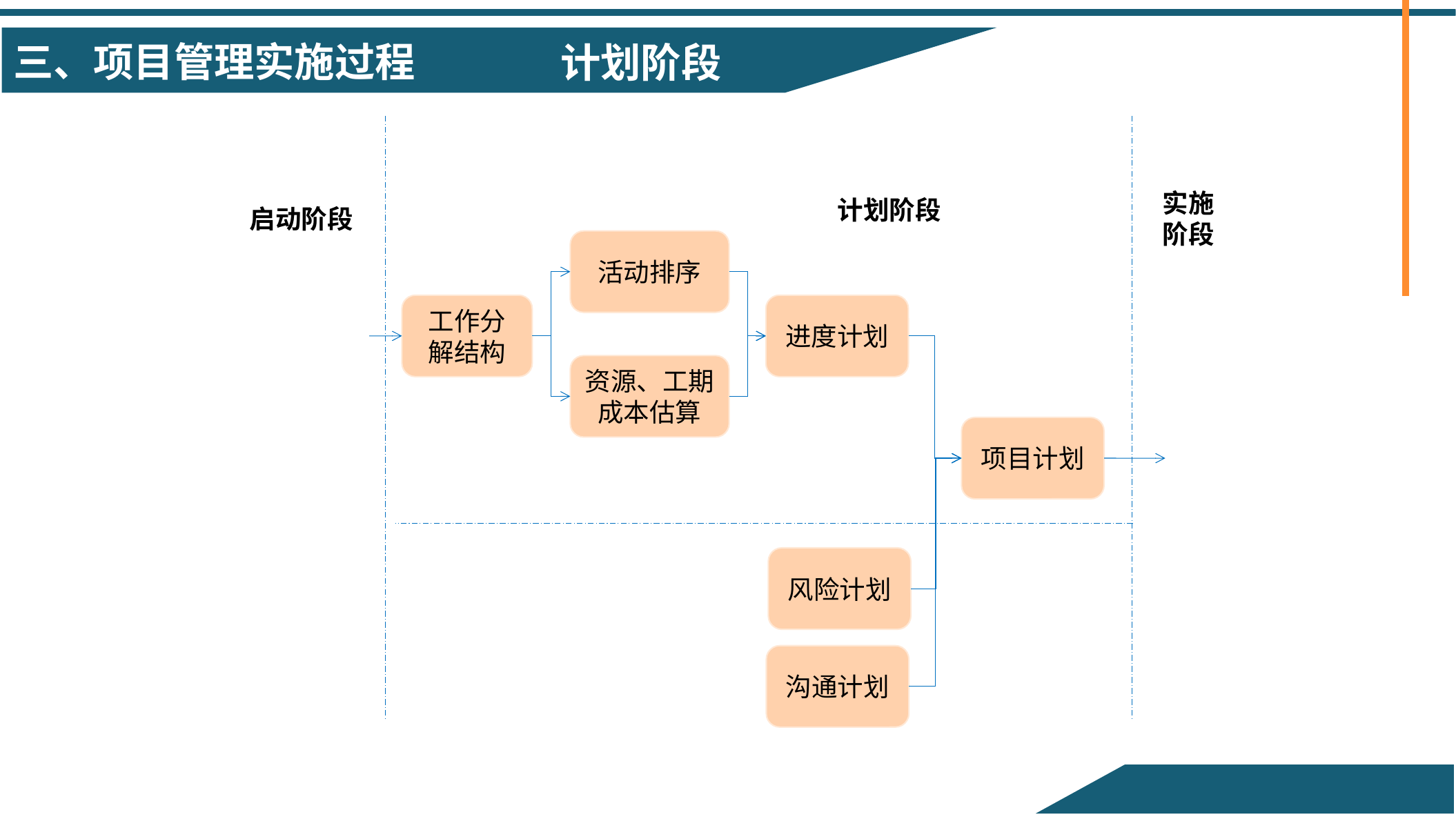

计划阶段
实施
阶段
计划阶段
启动阶段
活动排序
工作分解结构
进度计划
资源、工期成本估算
项目计划
风险计划
沟通计划